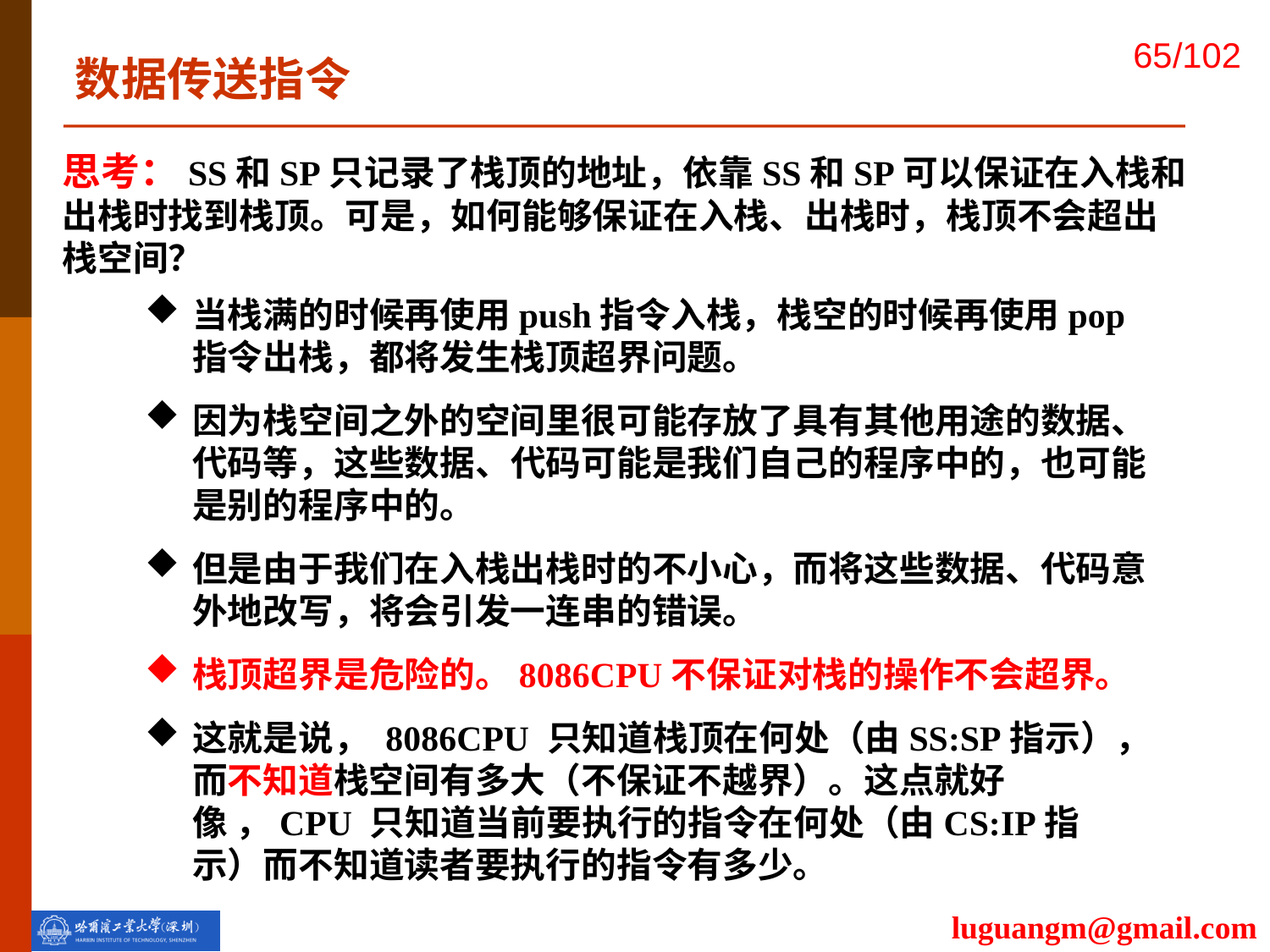

数据传送指令
思考：SS和SP只记录了栈顶的地址，依靠SS和SP可以保证在入栈和出栈时找到栈顶。可是，如何能够保证在入栈、出栈时，栈顶不会超出栈空间？

当栈满的时候再使用push指令入栈，栈空的时候再使用pop指令出栈，都将发生栈顶超界问题。
因为栈空间之外的空间里很可能存放了具有其他用途的数据、代码等，这些数据、代码可能是我们自己的程序中的，也可能是别的程序中的。
但是由于我们在入栈出栈时的不小心，而将这些数据、代码意外地改写，将会引发一连串的错误。
栈顶超界是危险的。8086CPU不保证对栈的操作不会超界。
这就是说， 8086CPU 只知道栈顶在何处（由SS:SP指示），而不知道栈空间有多大（不保证不越界）。这点就好像 ，CPU 只知道当前要执行的指令在何处（由CS:IP指示）而不知道读者要执行的指令有多少。